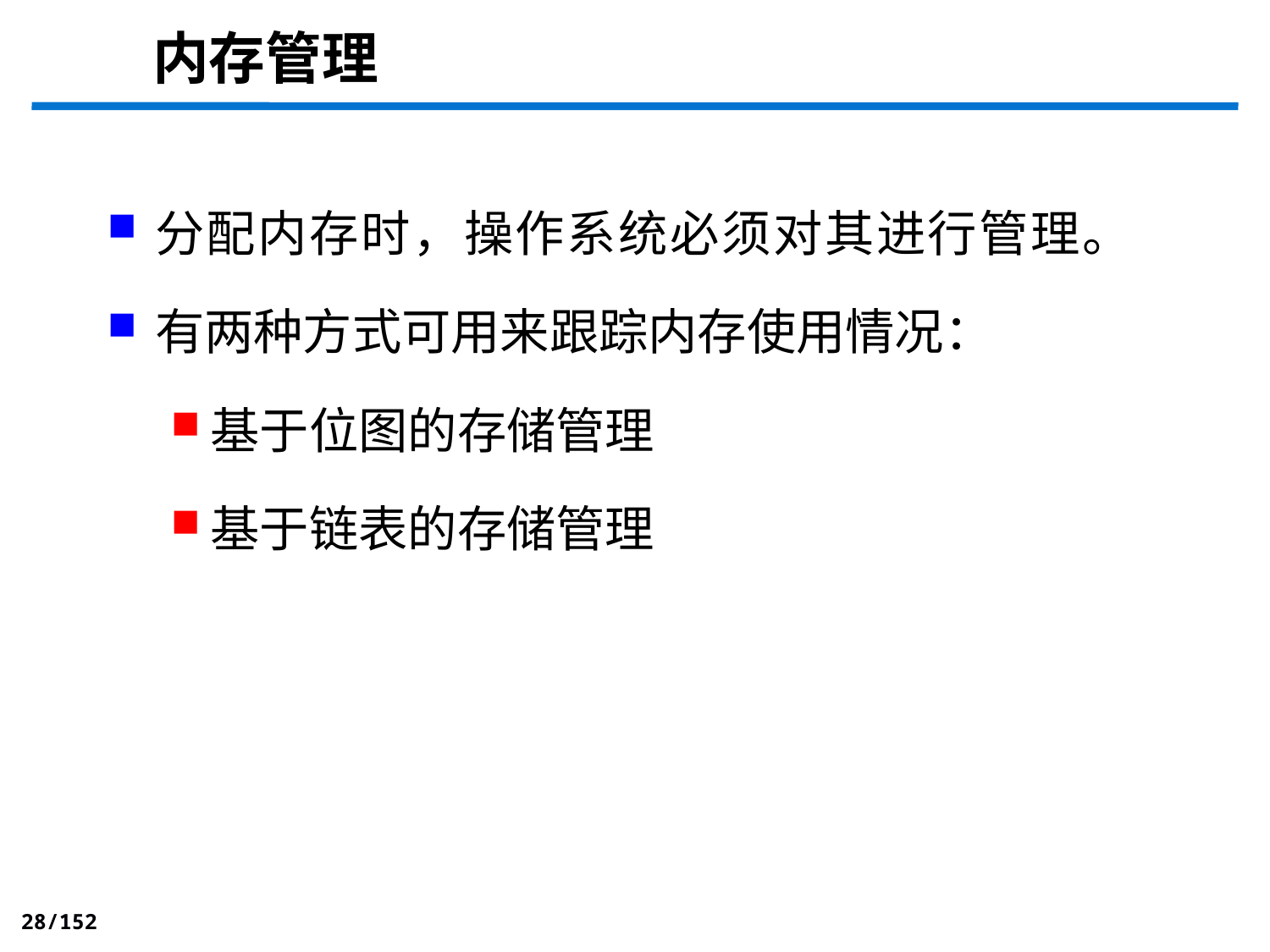

内存管理
分配内存时，操作系统必须对其进行管理。
有两种方式可用来跟踪内存使用情况：
基于位图的存储管理
基于链表的存储管理